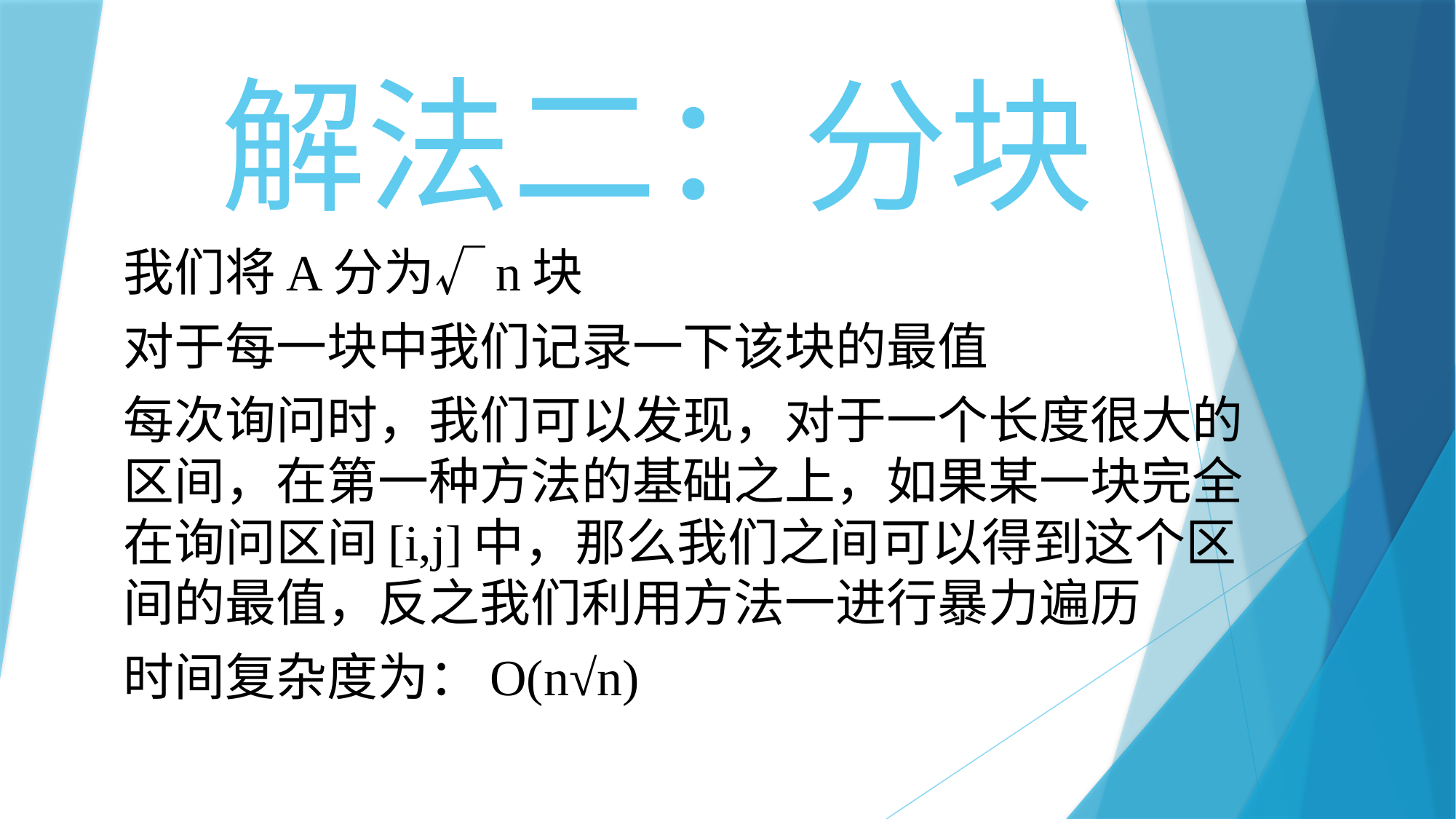

# 解法二：分块
我们将A分为√n块
对于每一块中我们记录一下该块的最值
每次询问时，我们可以发现，对于一个长度很大的区间，在第一种方法的基础之上，如果某一块完全在询问区间[i,j]中，那么我们之间可以得到这个区间的最值，反之我们利用方法一进行暴力遍历
时间复杂度为：O(n√n)